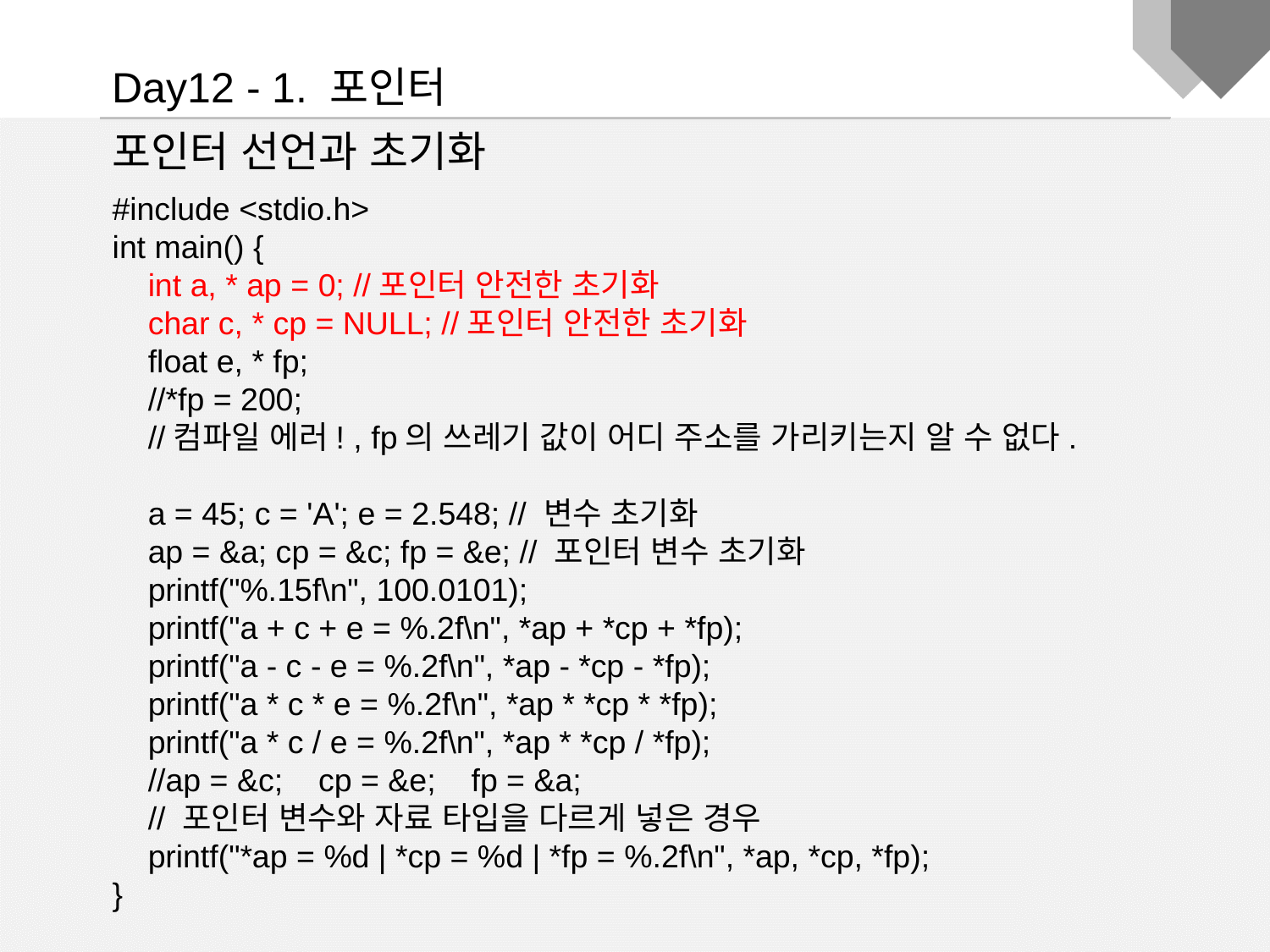

Day12 - 1. 포인터
포인터 선언과 초기화
#include <stdio.h>
int main() {
    int a, * ap = 0; //포인터 안전한 초기화
    char c, * cp = NULL; //포인터 안전한 초기화
    float e, * fp;
    //*fp = 200;
    //컴파일 에러! , fp의 쓰레기 값이 어디 주소를 가리키는지 알 수 없다.

    a = 45; c = 'A'; e = 2.548; // 변수 초기화
    ap = &a; cp = &c; fp = &e; // 포인터 변수 초기화
    printf("%.15f\n", 100.0101);
    printf("a + c + e = %.2f\n", *ap + *cp + *fp);
    printf("a - c - e = %.2f\n", *ap - *cp - *fp);
    printf("a * c * e = %.2f\n", *ap * *cp * *fp);
    printf("a * c / e = %.2f\n", *ap * *cp / *fp);
    //ap = &c;    cp = &e;    fp = &a;
    // 포인터 변수와 자료 타입을 다르게 넣은 경우
    printf("*ap = %d | *cp = %d | *fp = %.2f\n", *ap, *cp, *fp);
}